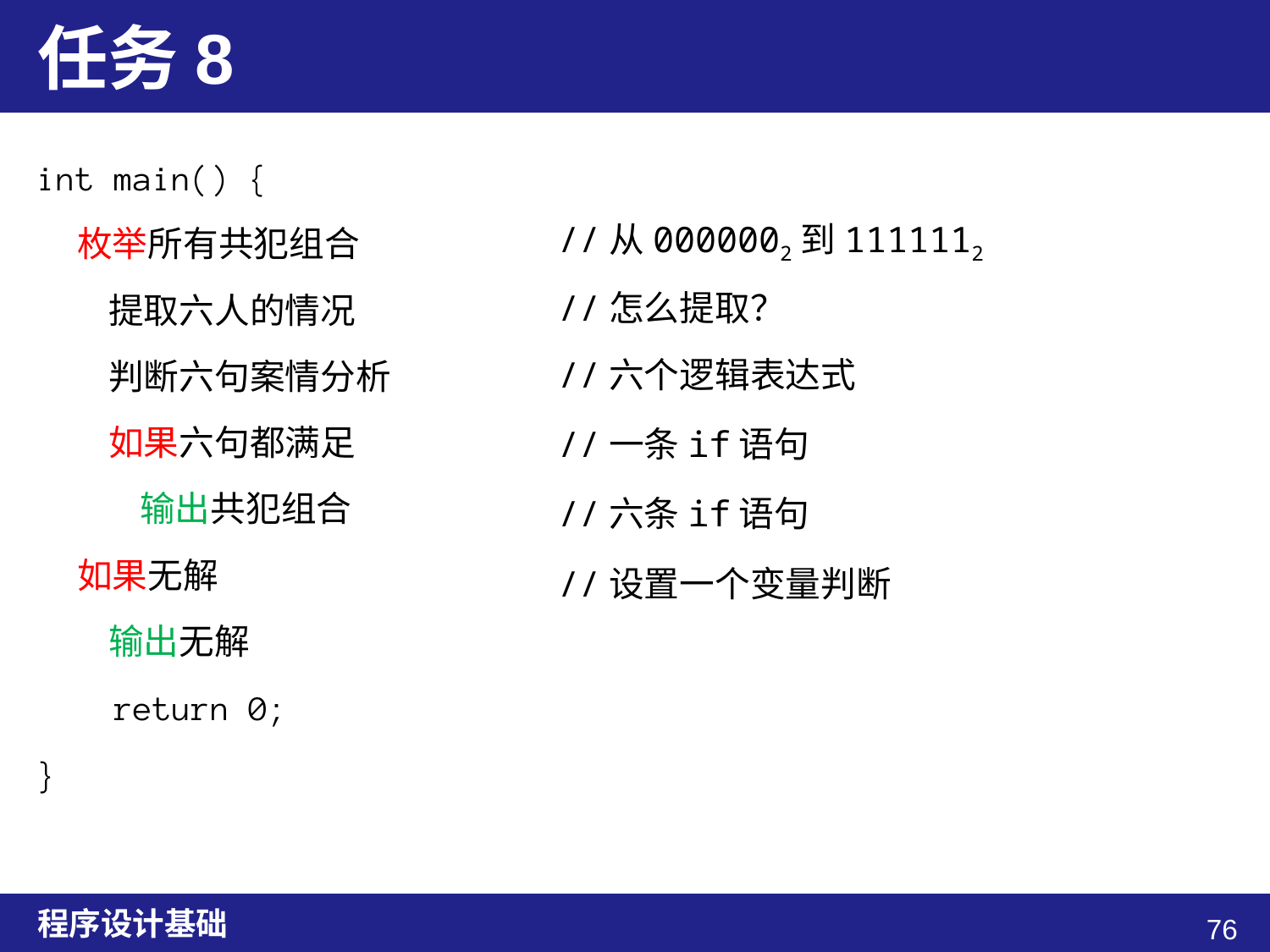

# 任务8
int main() {
    枚举所有共犯组合
        提取六人的情况
        判断六句案情分析
        如果六句都满足
            输出共犯组合
    如果无解
        输出无解
    return 0;
}
//从0000002到1111112
//怎么提取？
//六个逻辑表达式
//一条if语句
//六条if语句
//设置一个变量判断